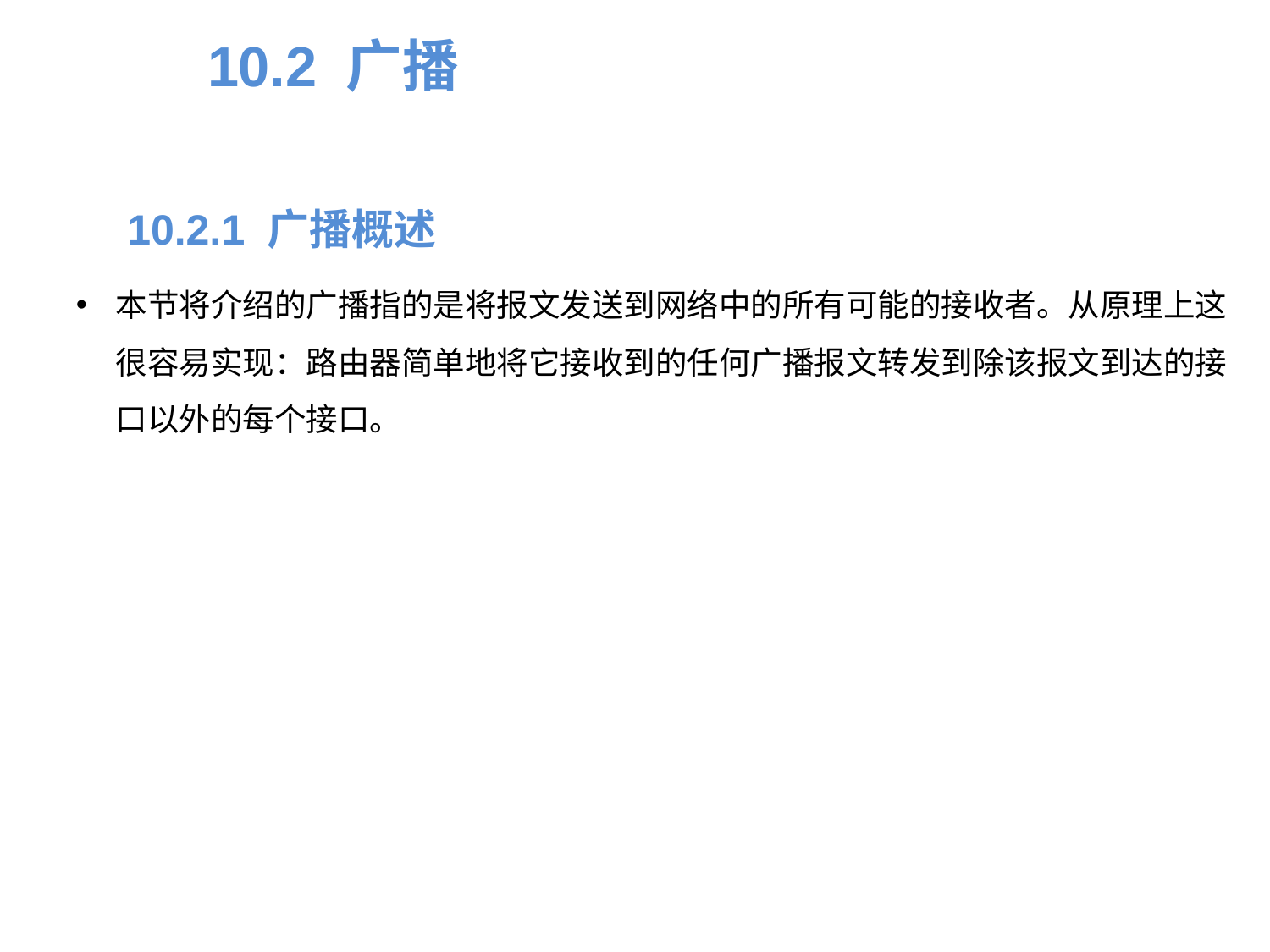

10.2 广播
10.2.1 广播概述
本节将介绍的广播指的是将报文发送到网络中的所有可能的接收者。从原理上这很容易实现：路由器简单地将它接收到的任何广播报文转发到除该报文到达的接口以外的每个接口。